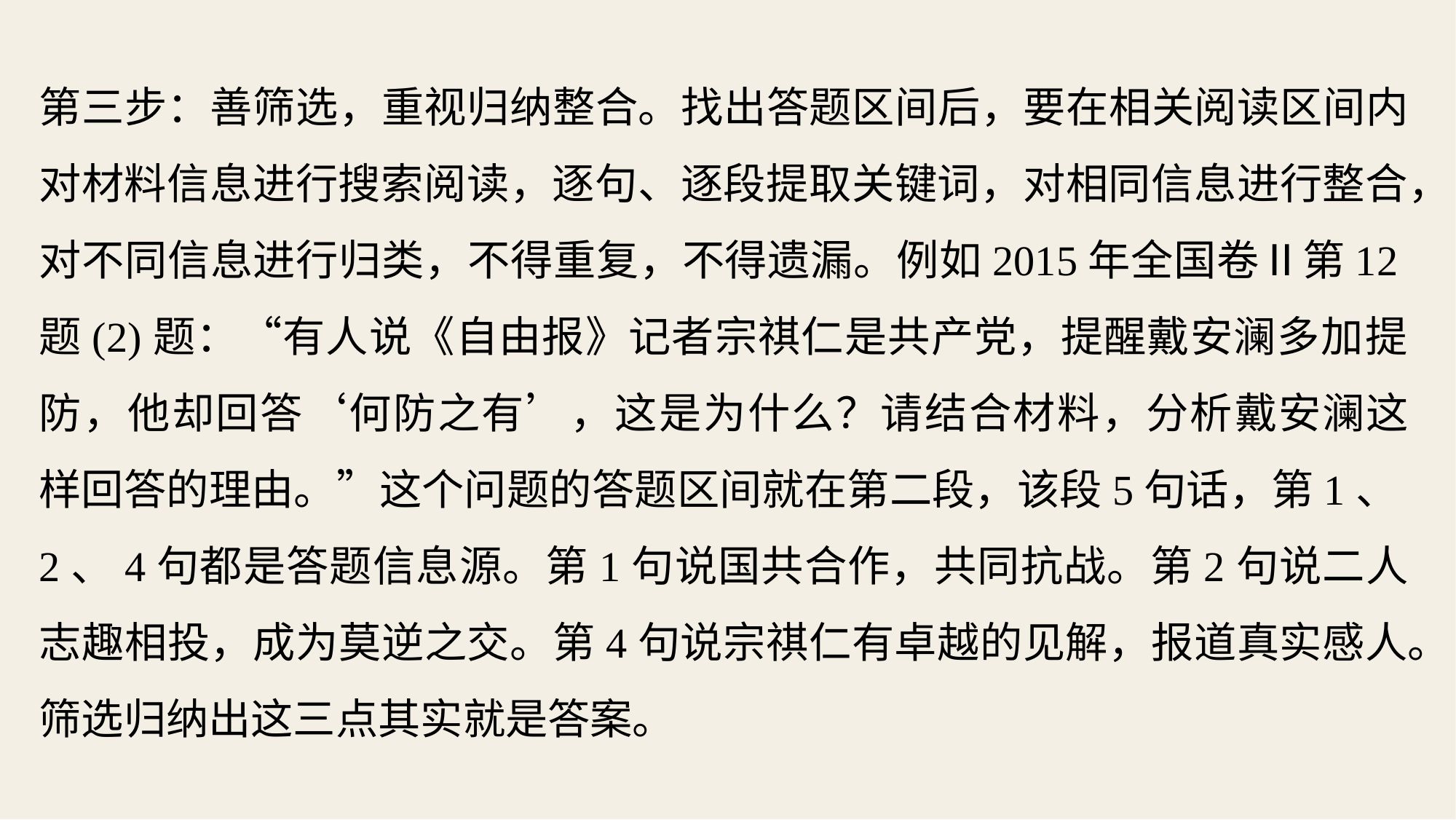

第三步：善筛选，重视归纳整合。找出答题区间后，要在相关阅读区间内对材料信息进行搜索阅读，逐句、逐段提取关键词，对相同信息进行整合，对不同信息进行归类，不得重复，不得遗漏。例如2015年全国卷Ⅱ第12题(2)题：“有人说《自由报》记者宗祺仁是共产党，提醒戴安澜多加提防，他却回答‘何防之有’，这是为什么？请结合材料，分析戴安澜这样回答的理由。”这个问题的答题区间就在第二段，该段5句话，第1、2、4句都是答题信息源。第1句说国共合作，共同抗战。第2句说二人志趣相投，成为莫逆之交。第4句说宗祺仁有卓越的见解，报道真实感人。筛选归纳出这三点其实就是答案。